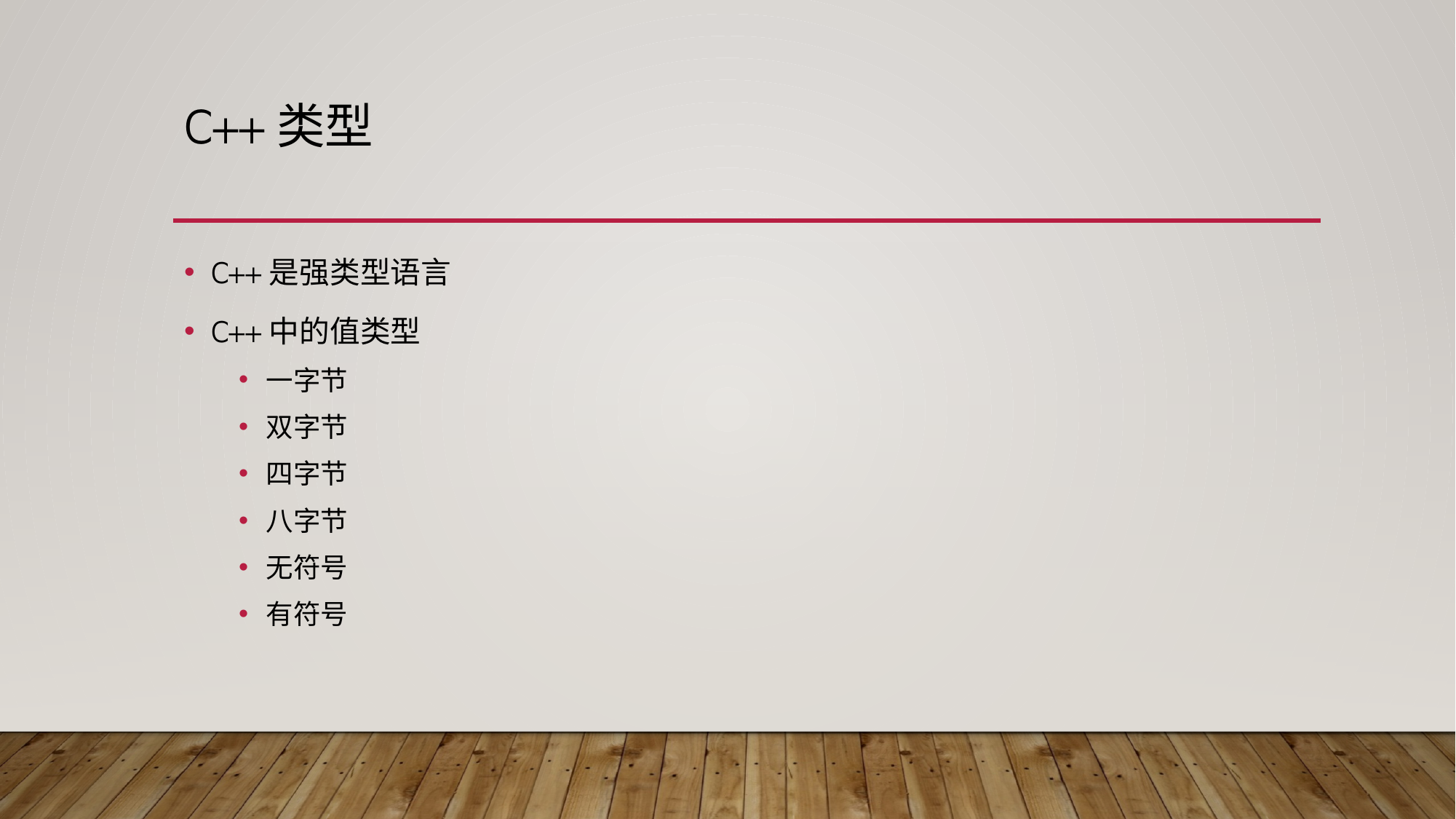

# C++类型
C++是强类型语言
C++中的值类型
一字节
双字节
四字节
八字节
无符号
有符号